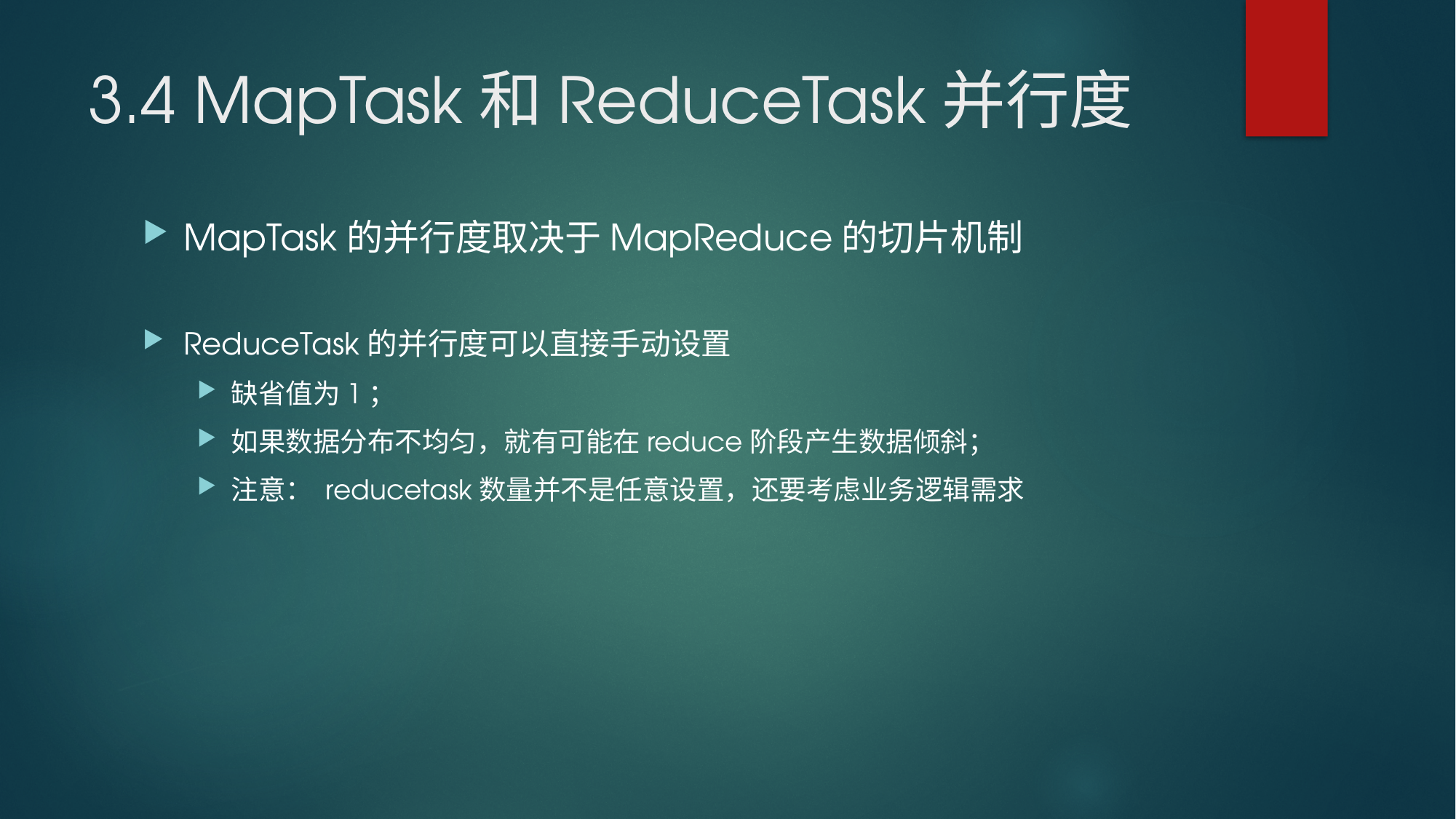

# 3.4 MapTask和ReduceTask并行度

MapTask的并行度取决于MapReduce的切片机制

ReduceTask的并行度可以直接手动设置
缺省值为1；
如果数据分布不均匀，就有可能在reduce阶段产生数据倾斜；
注意： reducetask数量并不是任意设置，还要考虑业务逻辑需求